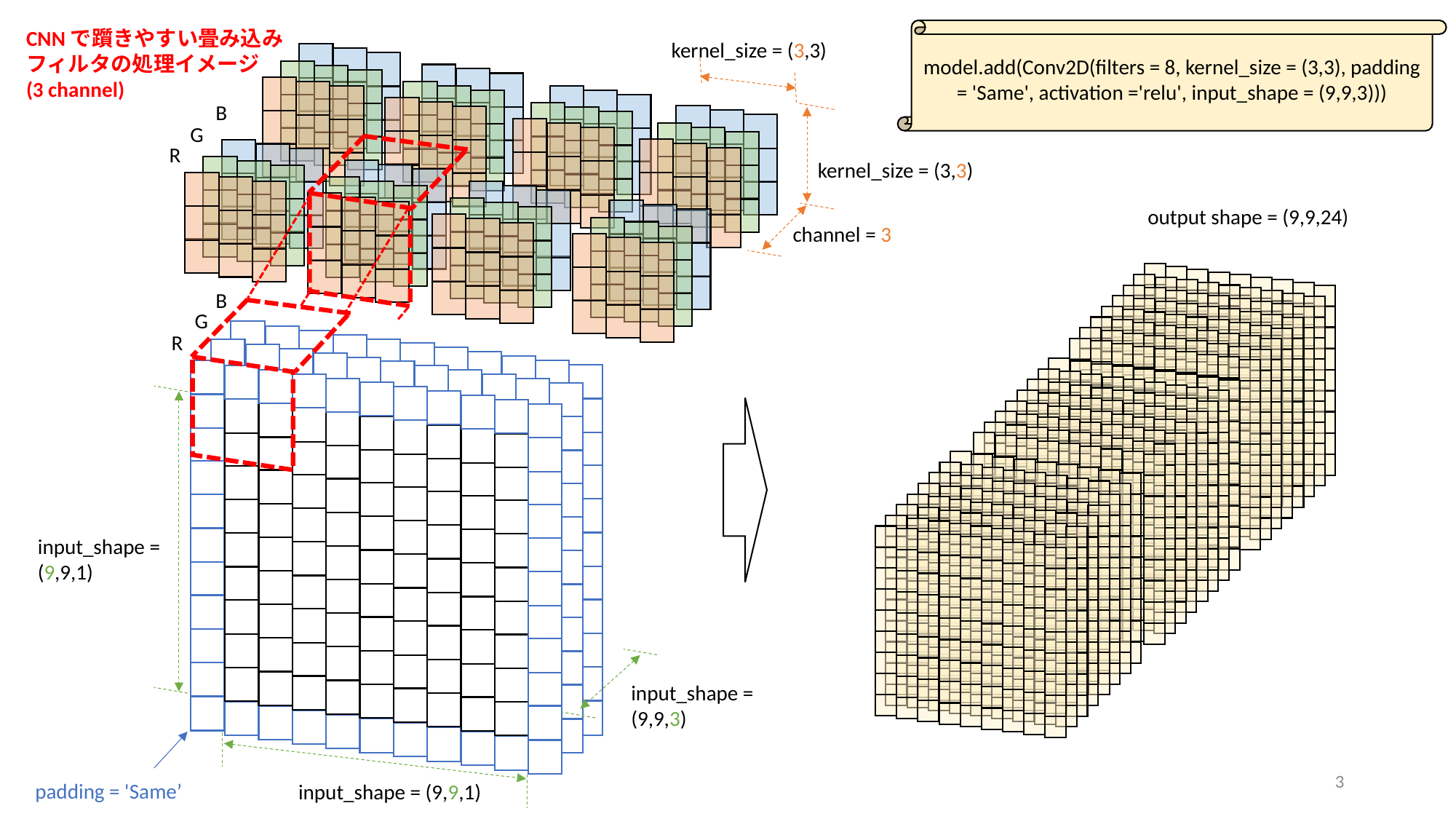

CNNで躓きやすい畳み込みフィルタの処理イメージ
(3 channel)
model.add(Conv2D(filters = 8, kernel_size = (3,3), padding = 'Same', activation ='relu', input_shape = (9,9,3)))
kernel_size = (3,3)

B

G

R

kernel_size = (3,3)

output shape = (9,9,24)

channel = 3

B

G

R

input_shape = (9,9,1)
input_shape = (9,9,3)
3
padding = 'Same’
input_shape = (9,9,1)